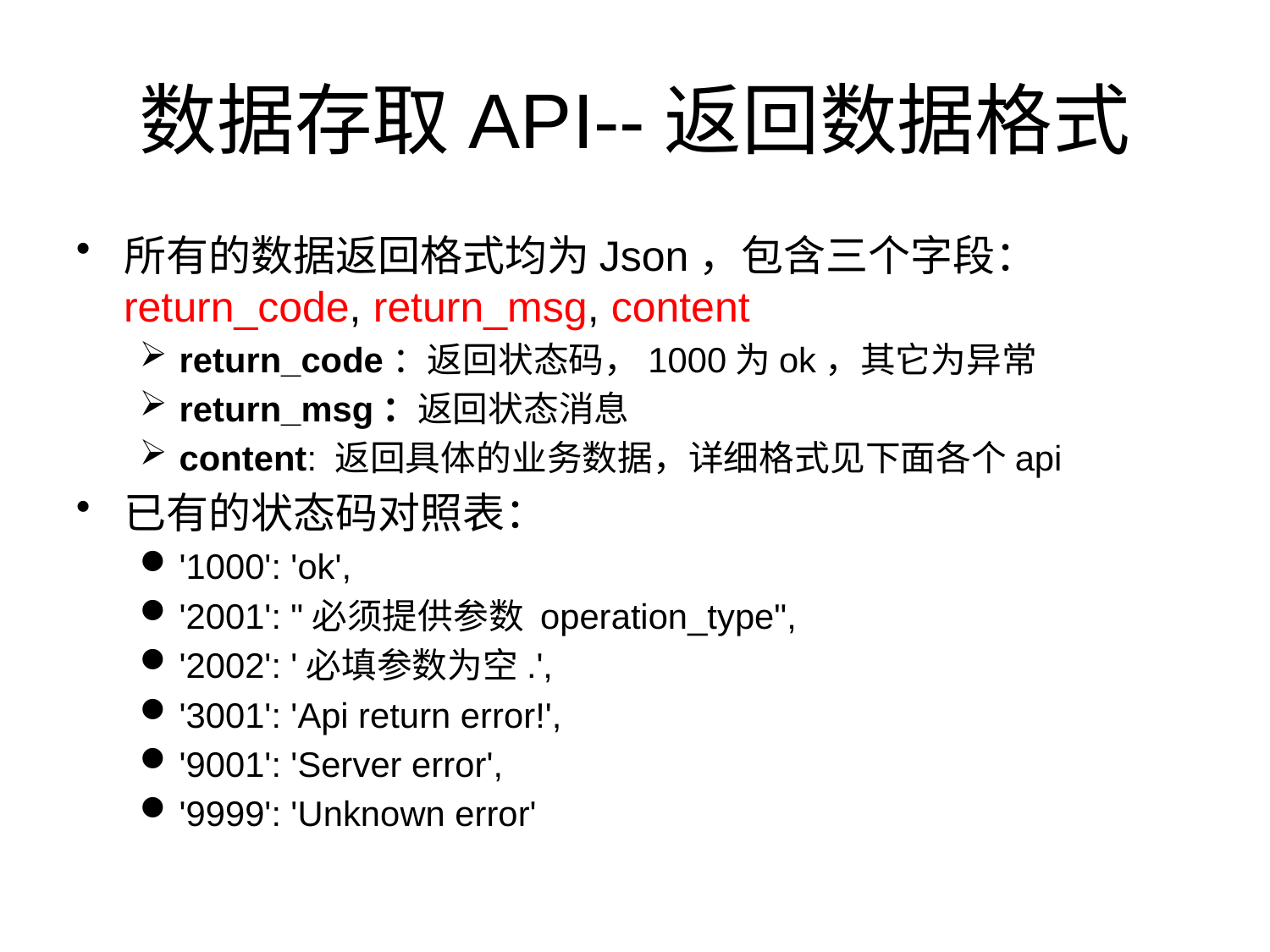

# 数据存取API--返回数据格式
所有的数据返回格式均为Json，包含三个字段：return_code, return_msg, content
return_code：返回状态码，1000为ok，其它为异常
return_msg：返回状态消息
content: 返回具体的业务数据，详细格式见下面各个api
已有的状态码对照表：
'1000': 'ok',
'2001': "必须提供参数 operation_type",
'2002': '必填参数为空.',
'3001': 'Api return error!',
'9001': 'Server error',
'9999': 'Unknown error'